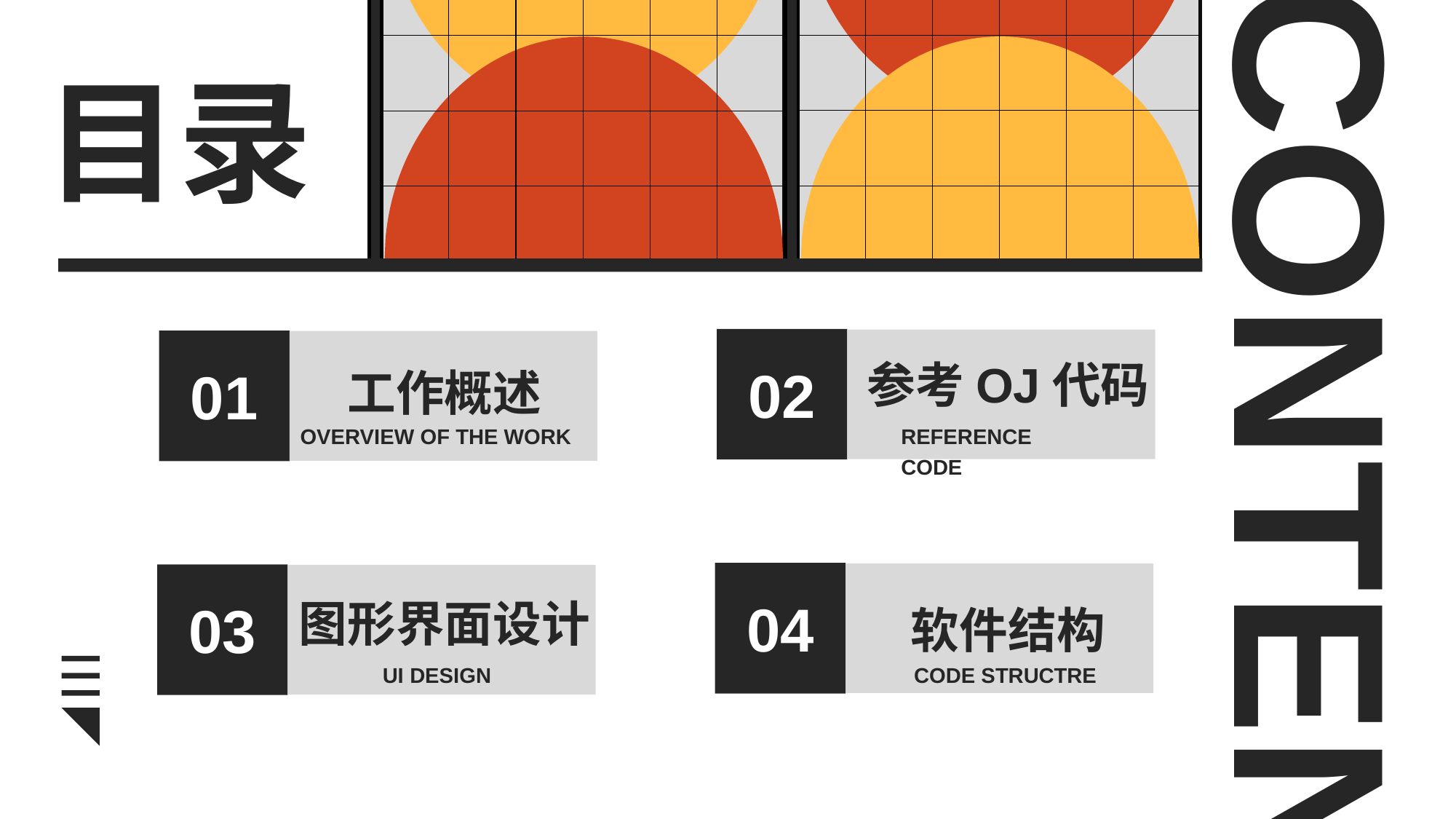

参考OJ代码
工作概述
OVERVIEW OF THE WORK
REFERENCE CODE
图形界面设计
软件结构
UI DESIGN
CODE STRUCTRE